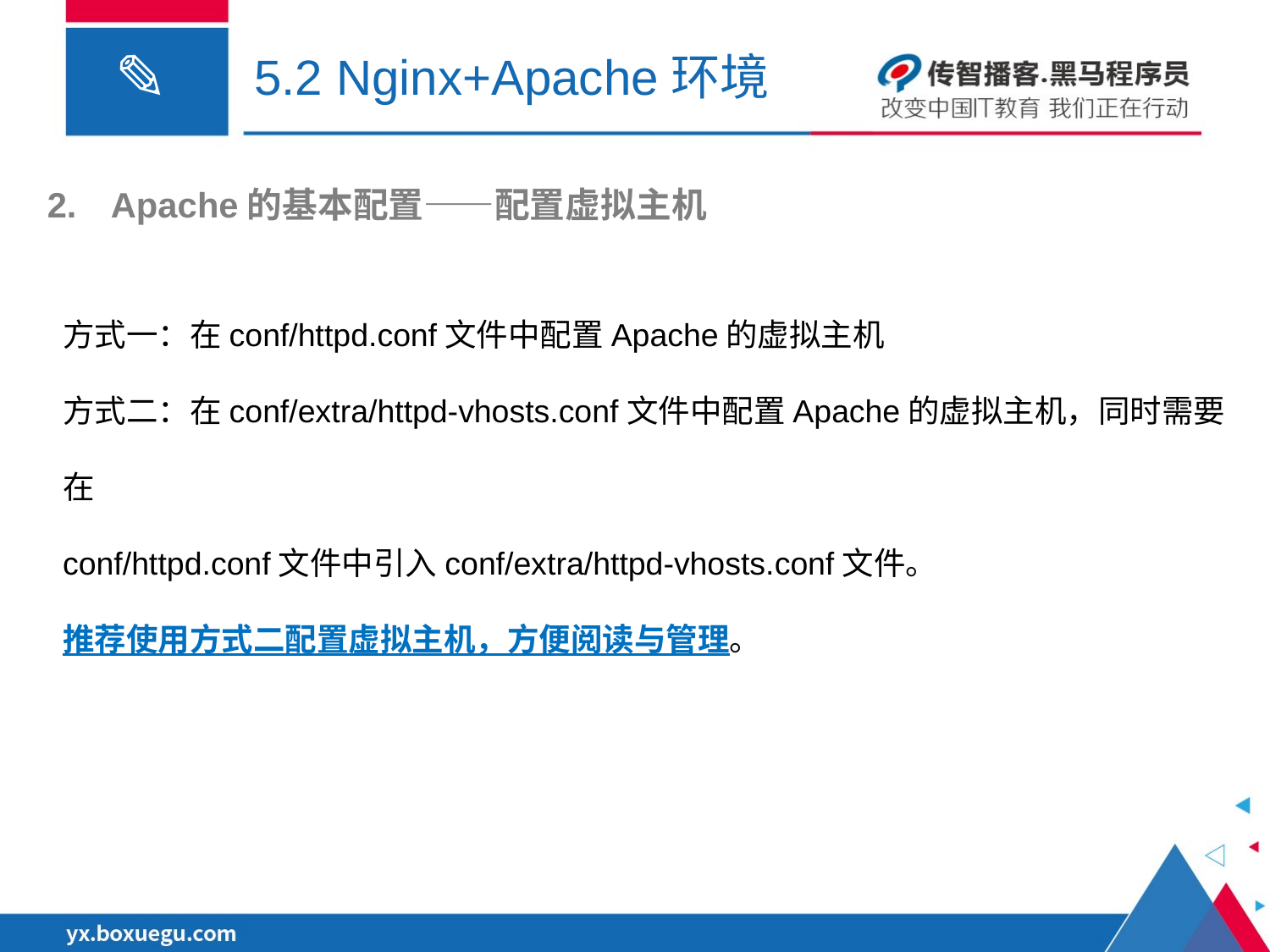

# 5.2 Nginx+Apache环境
Apache的基本配置——配置虚拟主机
方式一：在conf/httpd.conf文件中配置Apache的虚拟主机
方式二：在conf/extra/httpd-vhosts.conf文件中配置Apache的虚拟主机，同时需要在
conf/httpd.conf文件中引入conf/extra/httpd-vhosts.conf文件。
推荐使用方式二配置虚拟主机，方便阅读与管理。